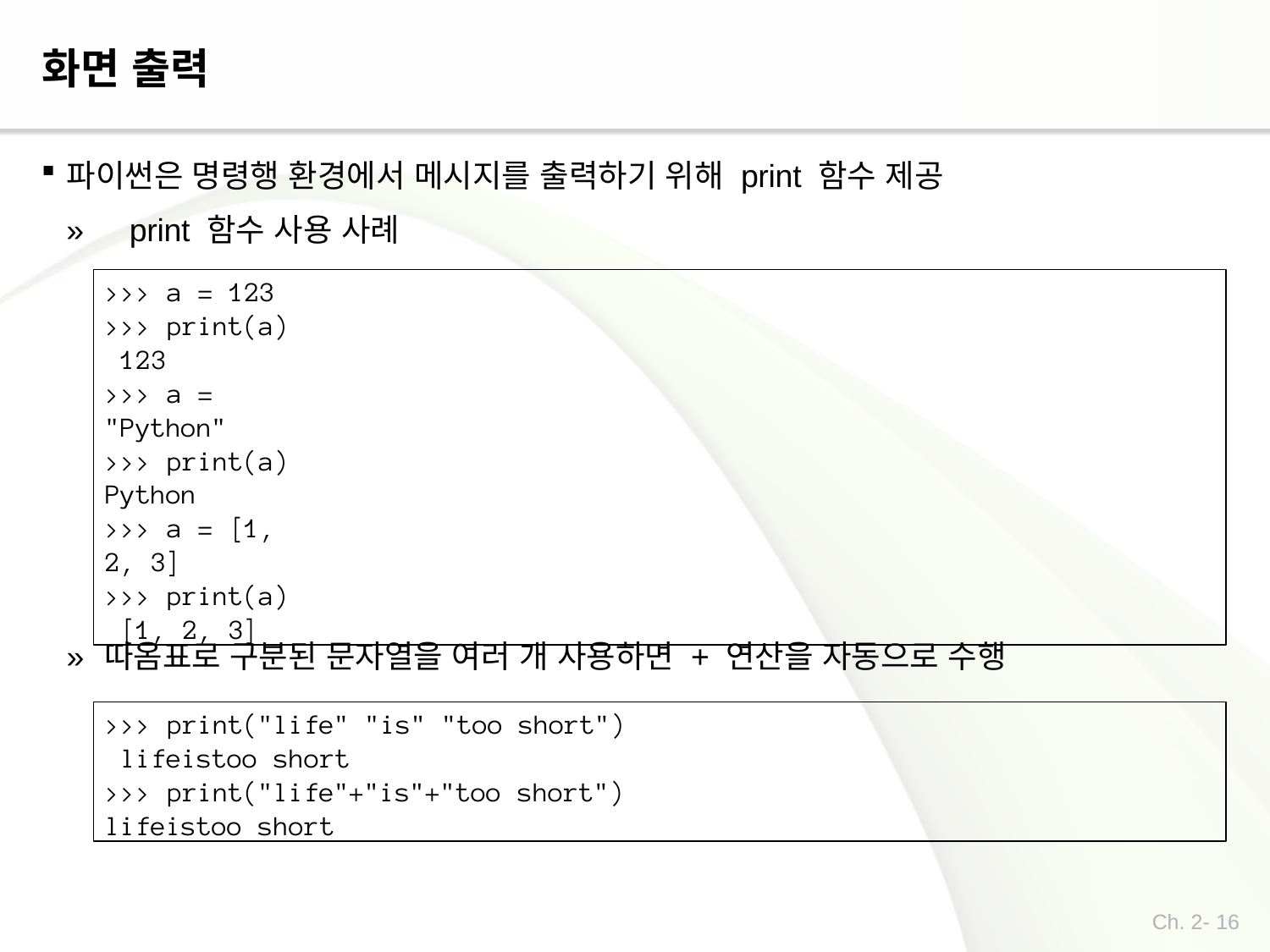

# 화면 출력
파이썬은 명령행 환경에서 메시지를 출력하기 위해 print 함수 제공
»	print 함수 사용 사례
>>> a = 123
>>> print(a)  123
>>> a = "Python"
>>> print(a)
Python
>>> a = [1, 2, 3]
>>> print(a)  [1, 2, 3]
»	따옴표로 구분된 문자열을 여러 개 사용하면 + 연산을 자동으로 수행
>>> print("life" "is" "too short")  lifeistoo short
>>> print("life"+"is"+"too short")
lifeistoo short
Ch. 2- 16